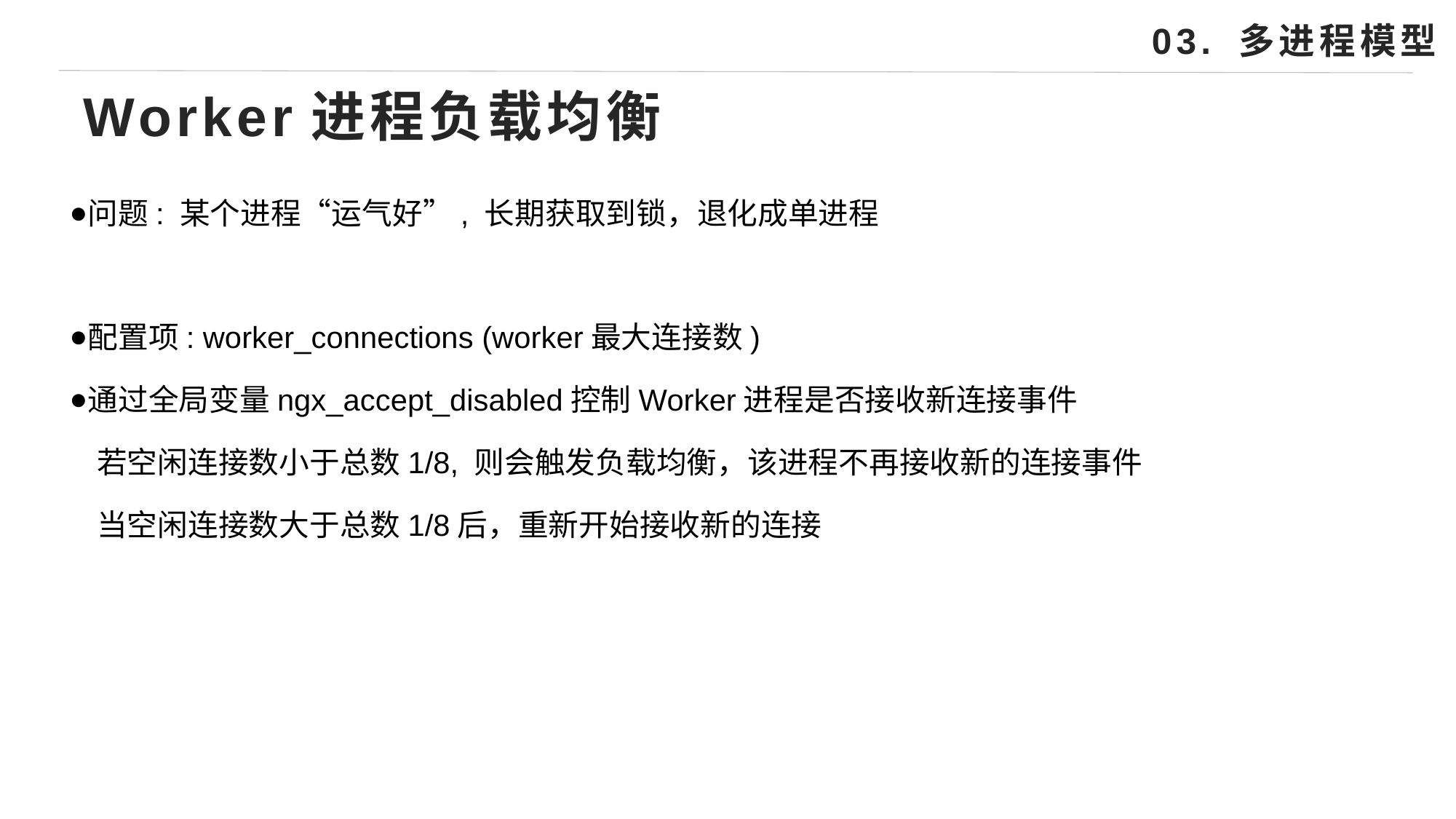

03. 多进程模型
# Worker进程负载均衡
问题: 某个进程“运气好”, 长期获取到锁，退化成单进程
配置项: worker_connections (worker最大连接数)
通过全局变量ngx_accept_disabled控制Worker进程是否接收新连接事件
   若空闲连接数小于总数1/8, 则会触发负载均衡，该进程不再接收新的连接事件
   当空闲连接数大于总数1/8后，重新开始接收新的连接